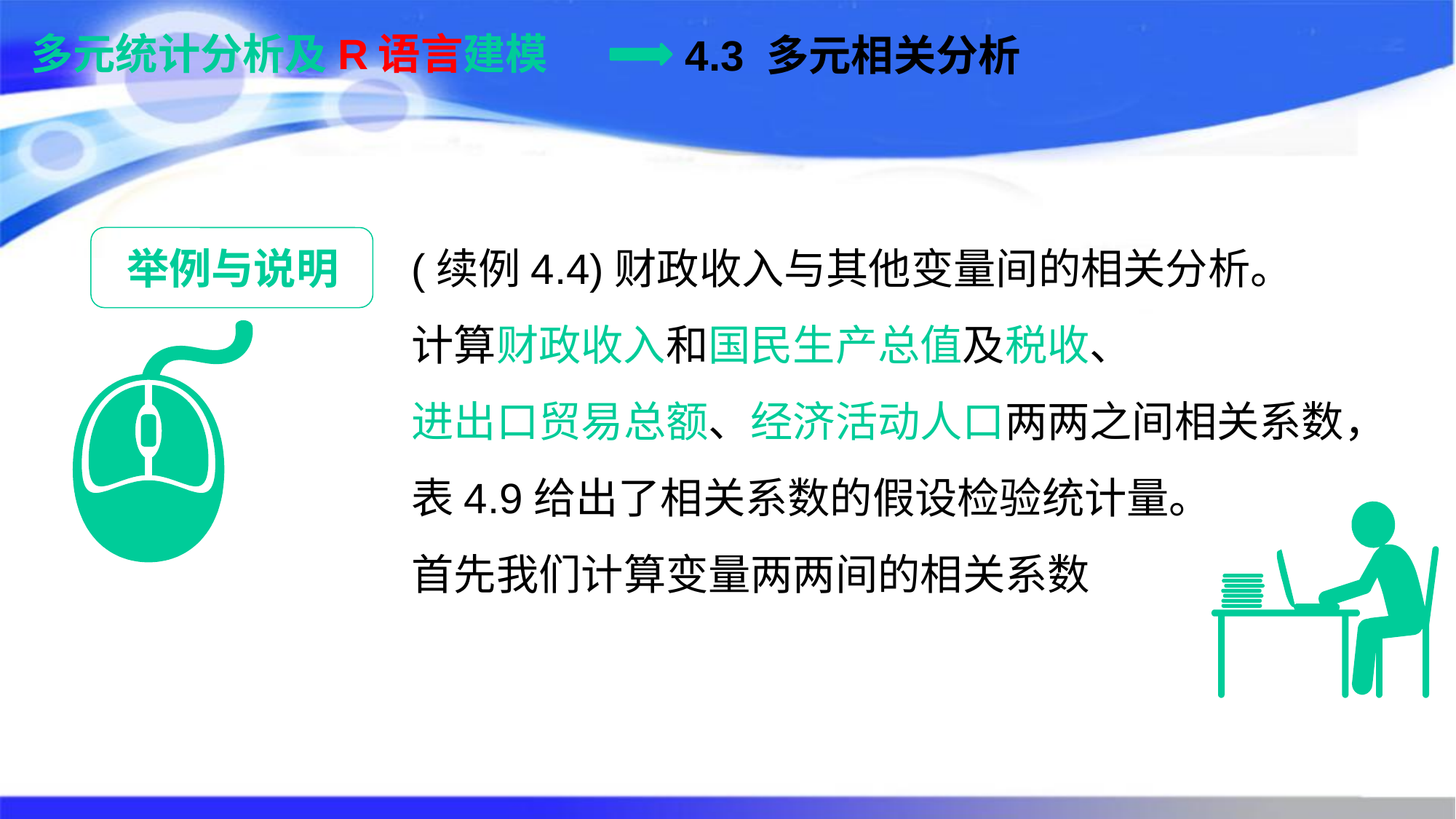

多元统计分析及R语言建模
4.3 多元相关分析

(续例4.4)财政收入与其他变量间的相关分析。
计算财政收入和国民生产总值及税收、
进出口贸易总额、经济活动人口两两之间相关系数，
表4.9给出了相关系数的假设检验统计量。
首先我们计算变量两两间的相关系数

举例与说明